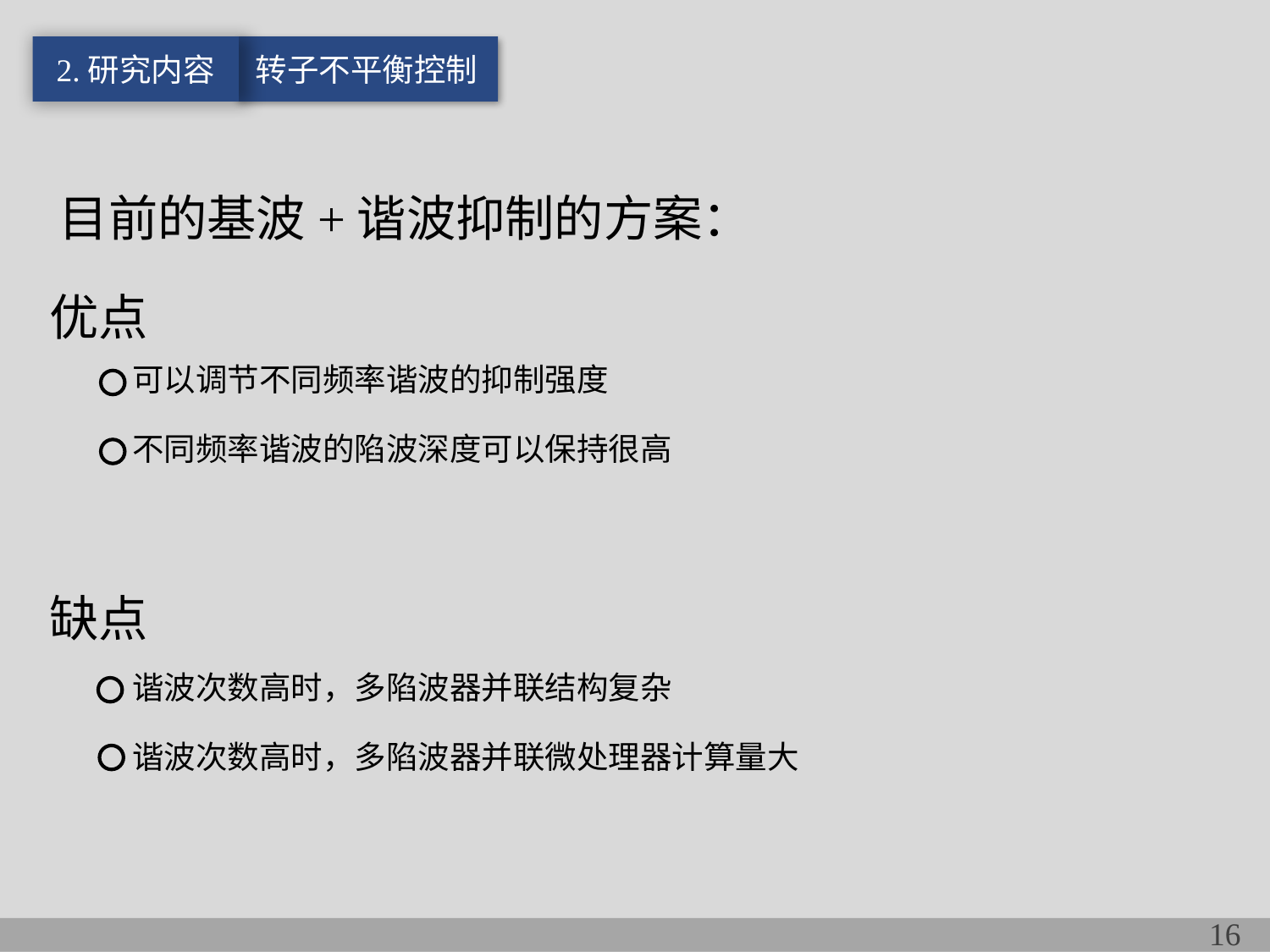

2.研究内容
转子不平衡控制

目前的基波+谐波抑制的方案：
优点
可以调节不同频率谐波的抑制强度

不同频率谐波的陷波深度可以保持很高

缺点
谐波次数高时，多陷波器并联结构复杂

谐波次数高时，多陷波器并联微处理器计算量大

16